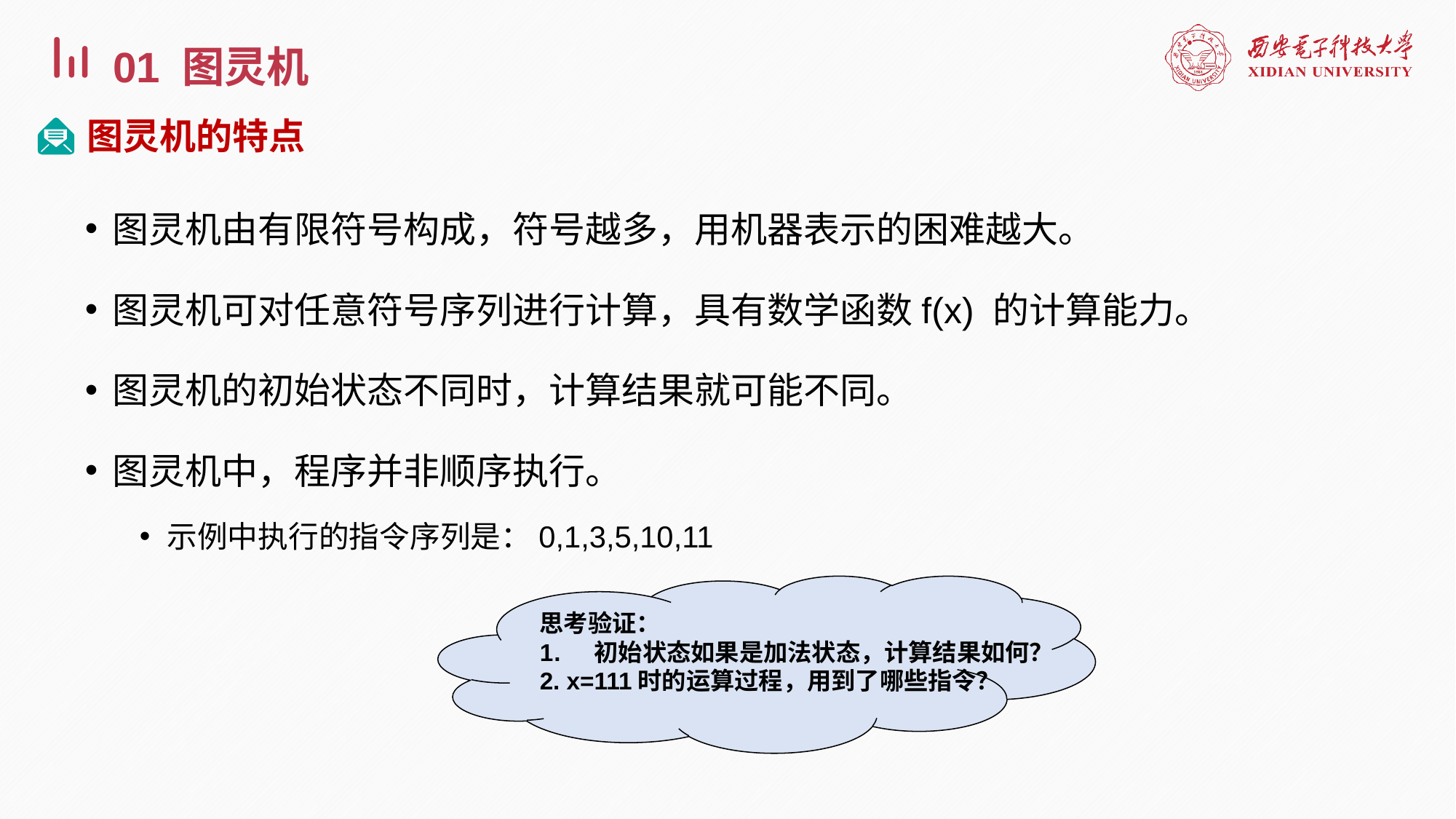

01 图灵机
图灵机的特点

图灵机由有限符号构成，符号越多，用机器表示的困难越大。
图灵机可对任意符号序列进行计算，具有数学函数f(x) 的计算能力。
图灵机的初始状态不同时，计算结果就可能不同。
图灵机中，程序并非顺序执行。
示例中执行的指令序列是：0,1,3,5,10,11

思考验证：
初始状态如果是加法状态，计算结果如何？
2. x=111时的运算过程，用到了哪些指令？